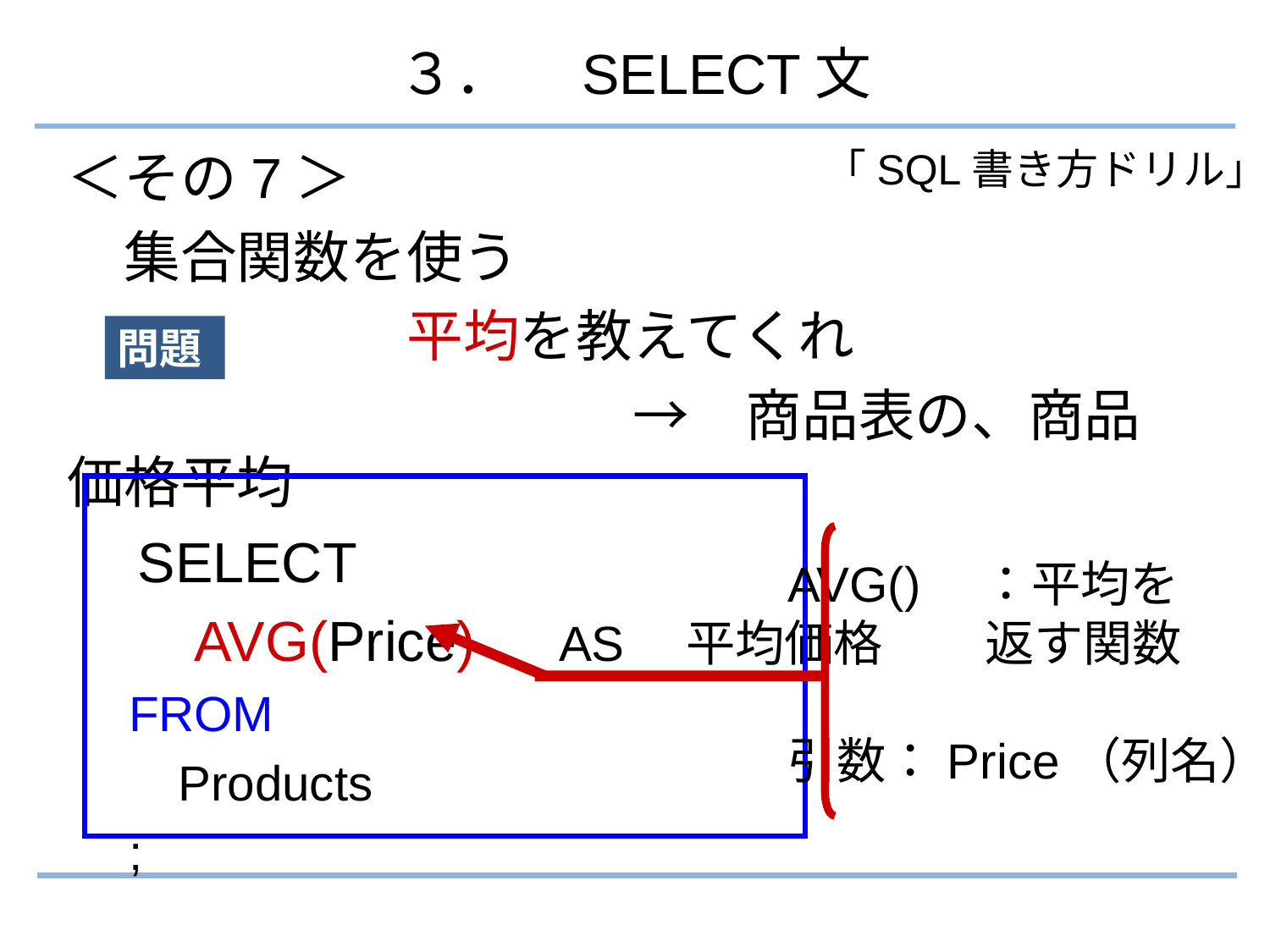

３．　SELECT文
＜その7＞
　集合関数を使う
　　　　　　平均を教えてくれ
　　　　　　　　　　→　商品表の、商品価格平均
　SELECT
　　AVG(Price)　AS　平均価格
　FROM
　　Products
　;
「SQL書き方ドリル」
問題

AVG()　：平均を
　　　　返す関数

引数：Price（列名）